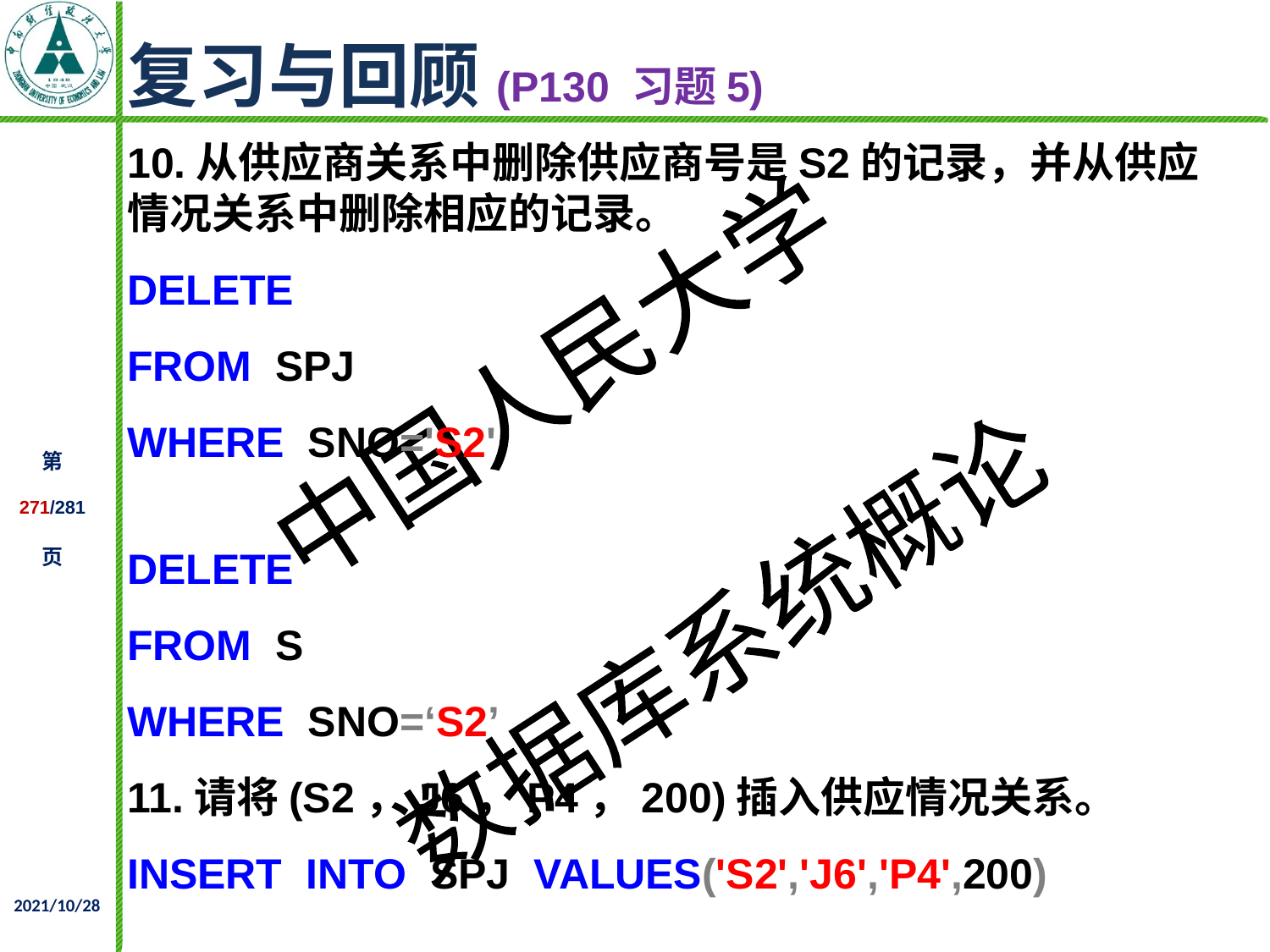

# 复习与回顾(P130 习题5)
10.从供应商关系中删除供应商号是S2的记录，并从供应情况关系中删除相应的记录。
DELETE
FROM  SPJ
WHERE  SNO='S2'

DELETE
FROM  S
WHERE  SNO=‘S2’
11.请将(S2，J6，P4，200)插入供应情况关系。
INSERT  INTO  SPJ  VALUES('S2','J6','P4',200)

2021/10/28